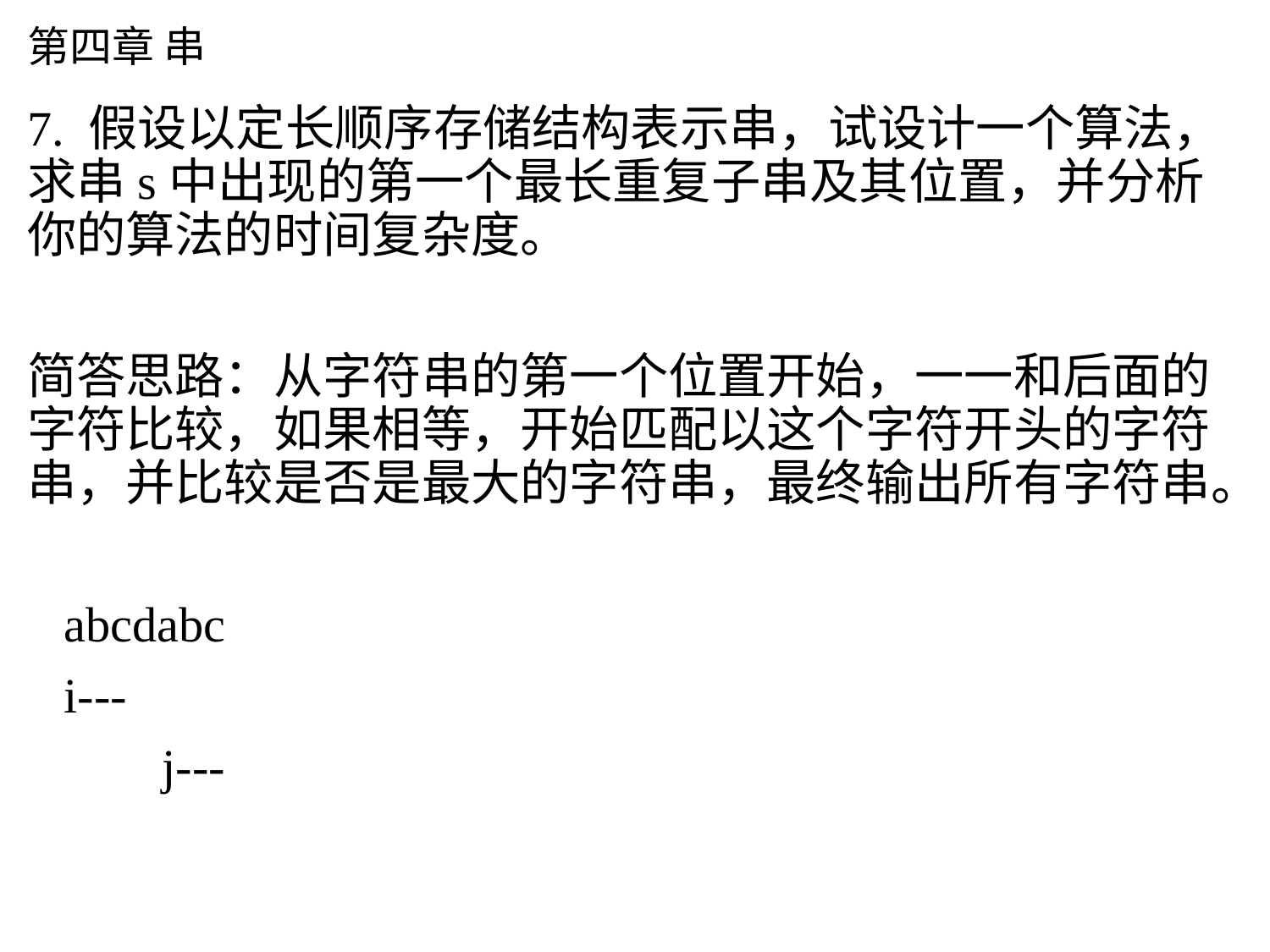

# 第四章 串
7. 假设以定长顺序存储结构表示串，试设计一个算法，求串s中出现的第一个最长重复子串及其位置，并分析你的算法的时间复杂度。

简答思路：从字符串的第一个位置开始，一一和后面的字符比较，如果相等，开始匹配以这个字符开头的字符串，并比较是否是最大的字符串，最终输出所有字符串。

   abcdabc
   i---
           j---